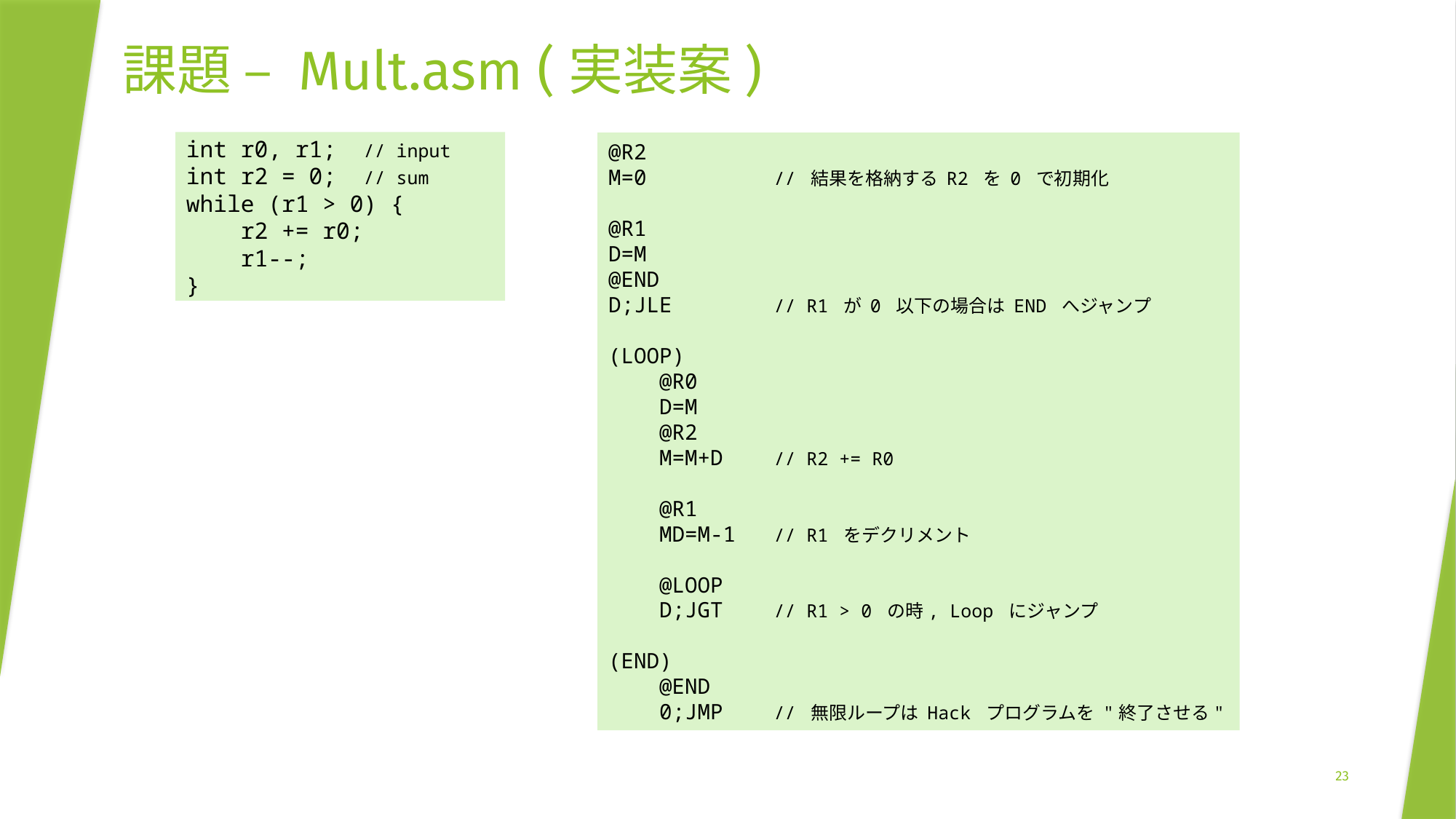

# 課題 – Mult.asm (実装案)

int r0, r1;  // input
int r2 = 0;  // sum
while (r1 > 0) {
    r2 += r0;
    r1--;
}
@R2
M=0          // 結果を格納する R2 を 0 で初期化

@R1
D=M
@END
D;JLE        // R1 が 0 以下の場合は END へジャンプ
(LOOP)
    @R0
    D=M
    @R2
    M=M+D    // R2 += R0
    @R1
    MD=M-1   // R1 をデクリメント

    @LOOP
    D;JGT    // R1 > 0 の時, Loop にジャンプ
(END)
    @END
    0;JMP    // 無限ループは Hack プログラムを "終了させる"

23